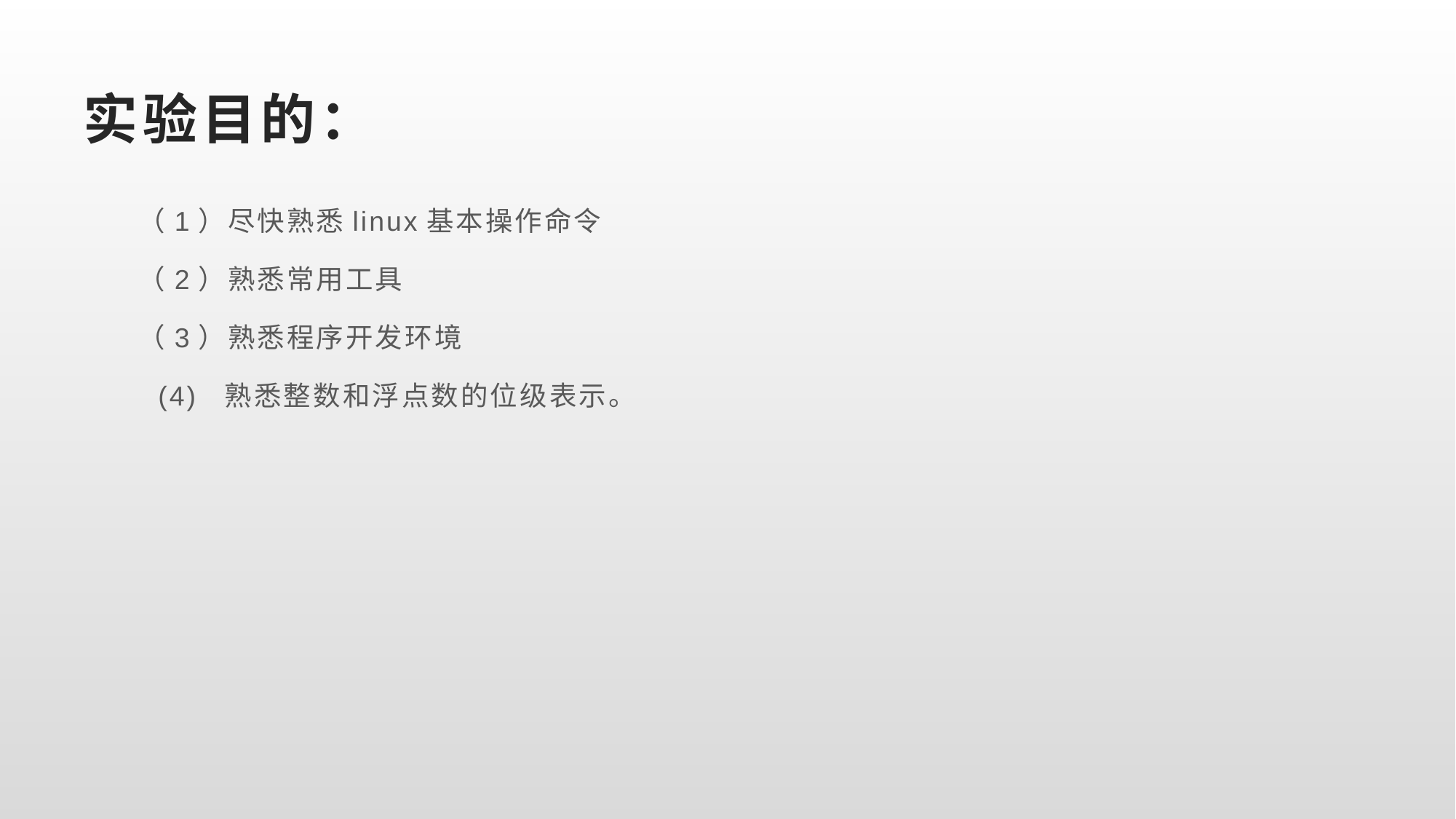

# 实验目的：
（1）尽快熟悉linux基本操作命令
（2）熟悉常用工具
（3）熟悉程序开发环境
  (4)  熟悉整数和浮点数的位级表示。